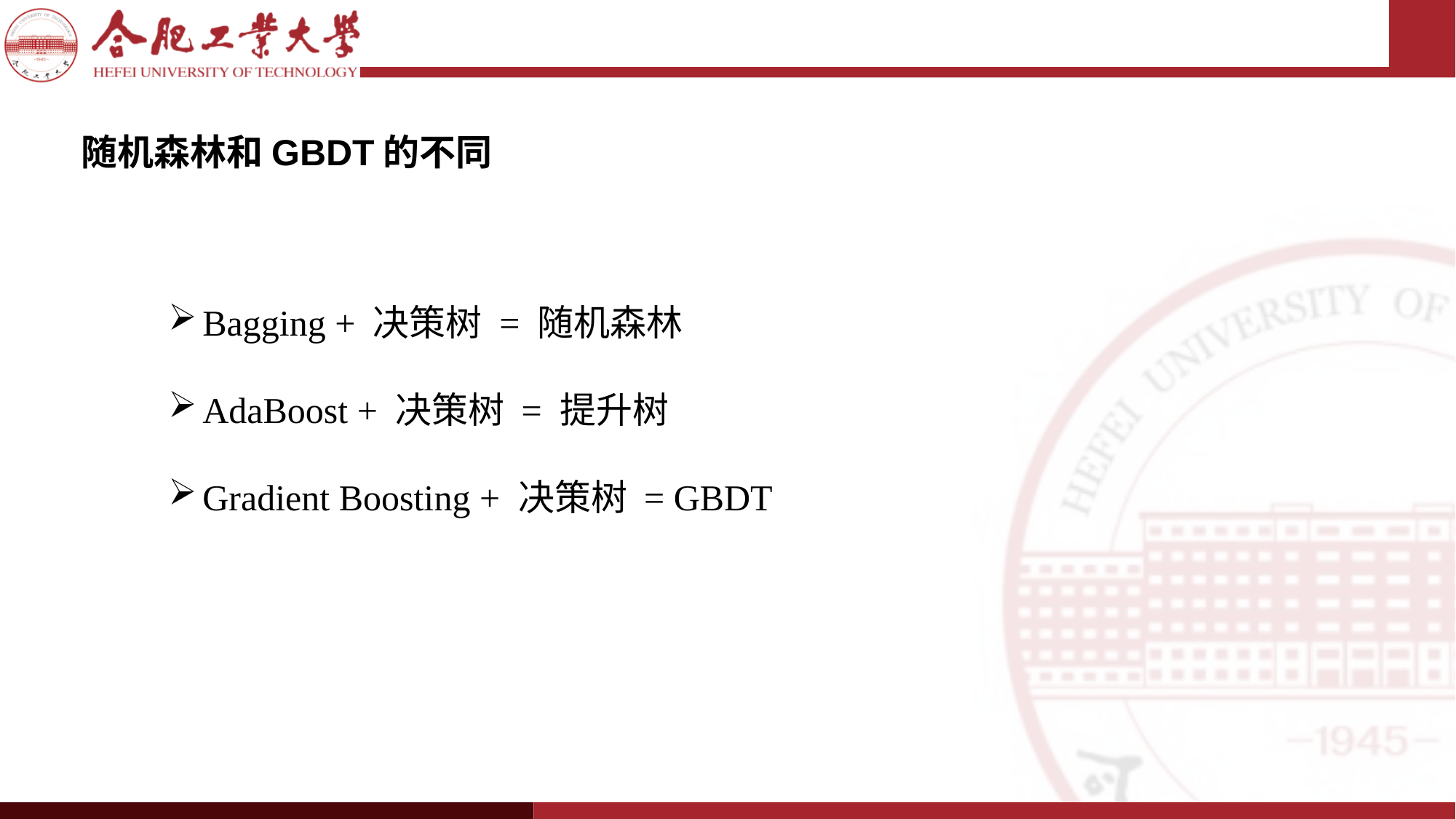

随机森林和GBDT的不同
Bagging + 决策树 = 随机森林

AdaBoost + 决策树 = 提升树

Gradient Boosting + 决策树 = GBDT